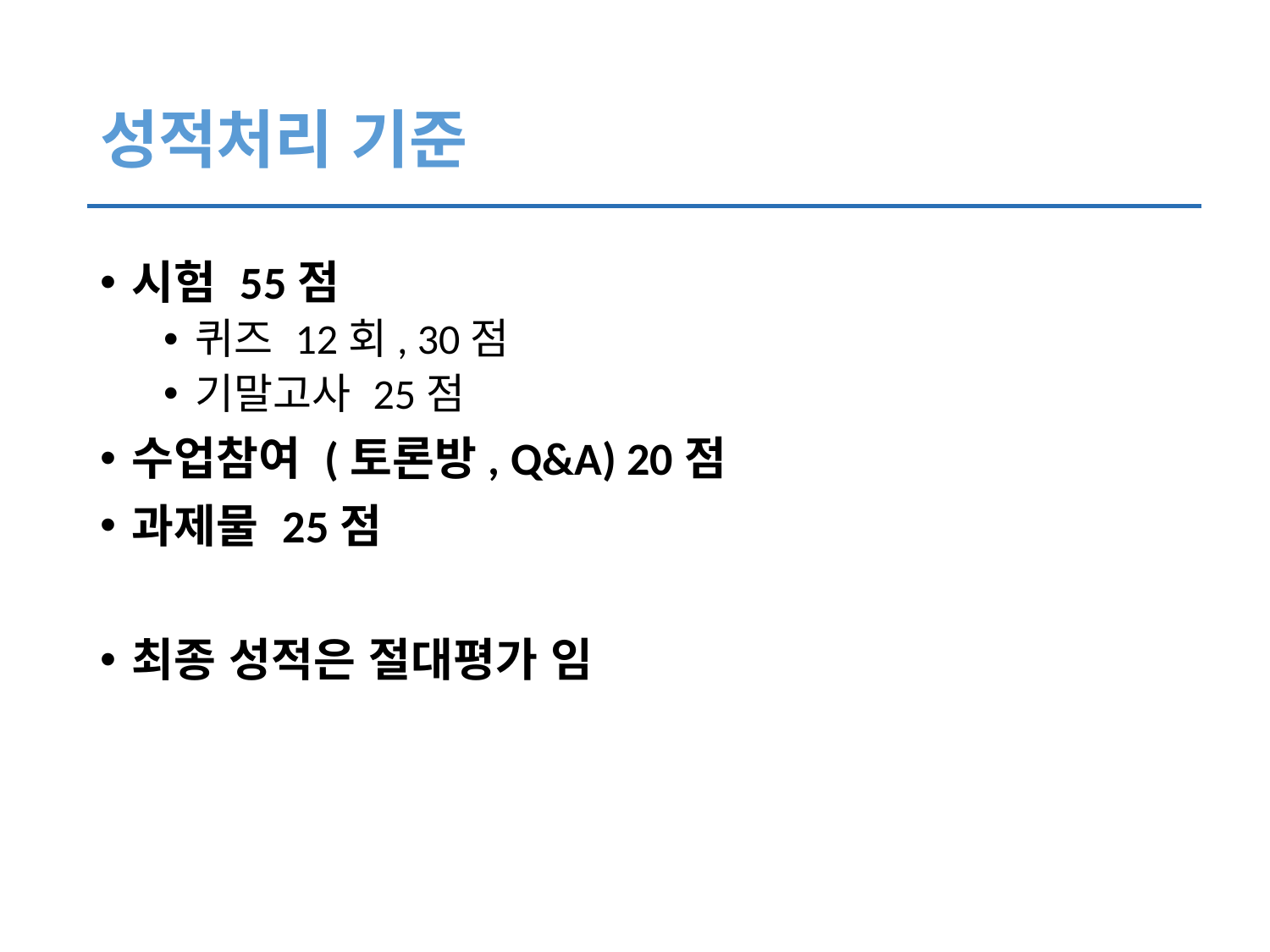

# 성적처리 기준
시험 55점
퀴즈 12회, 30점
기말고사 25점
수업참여 (토론방, Q&A) 20점
과제물 25점

최종 성적은 절대평가 임